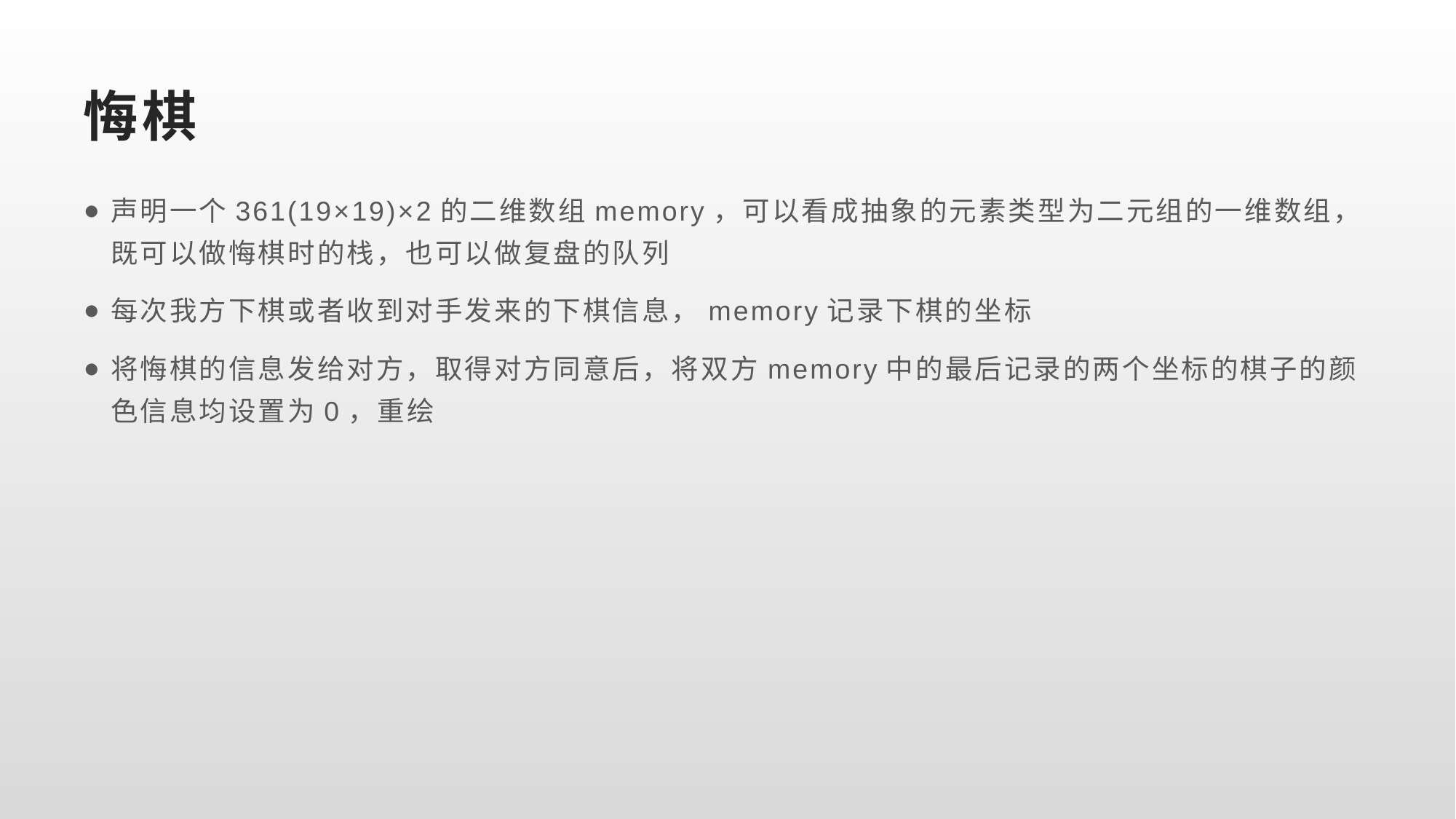

# 悔棋
声明一个361(19×19)×2的二维数组memory，可以看成抽象的元素类型为二元组的一维数组，既可以做悔棋时的栈，也可以做复盘的队列
每次我方下棋或者收到对手发来的下棋信息，memory记录下棋的坐标
将悔棋的信息发给对方，取得对方同意后，将双方memory中的最后记录的两个坐标的棋子的颜色信息均设置为0，重绘